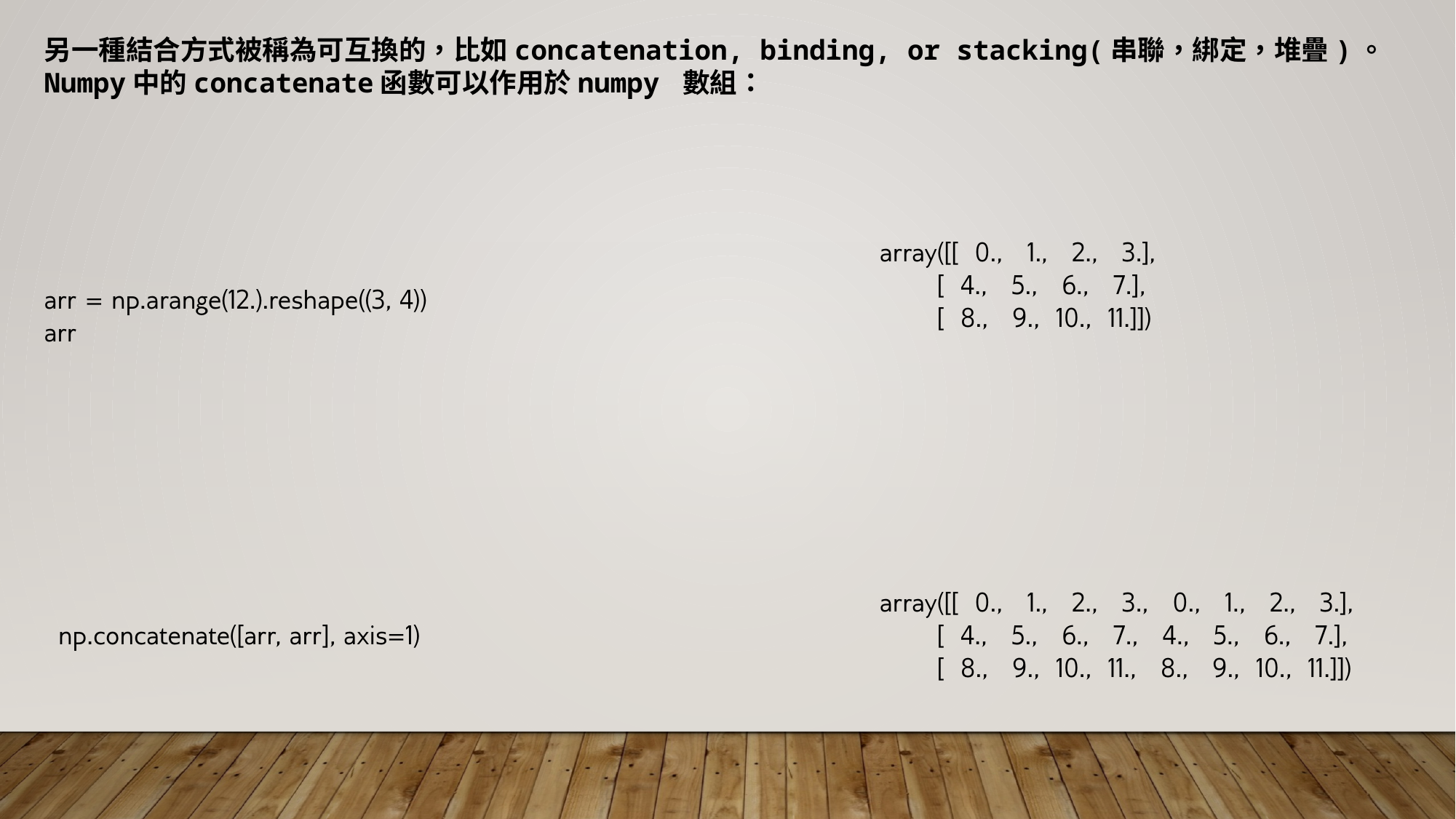

另一種結合方式被稱為可互換的，比如concatenation, binding, or stacking(串聯，綁定，堆疊)。 Numpy中的concatenate函數可以作用於numpy 數組：
array([[  0.,   1.,   2.,   3.],
       [  4.,   5.,   6.,   7.],
       [  8.,   9.,  10.,  11.]])
arr = np.arange(12.).reshape((3, 4))
arr
array([[  0.,   1.,   2.,   3.,   0.,   1.,   2.,   3.],
       [  4.,   5.,   6.,   7.,   4.,   5.,   6.,   7.],
       [  8.,   9.,  10.,  11.,   8.,   9.,  10.,  11.]])
np.concatenate([arr, arr], axis=1)